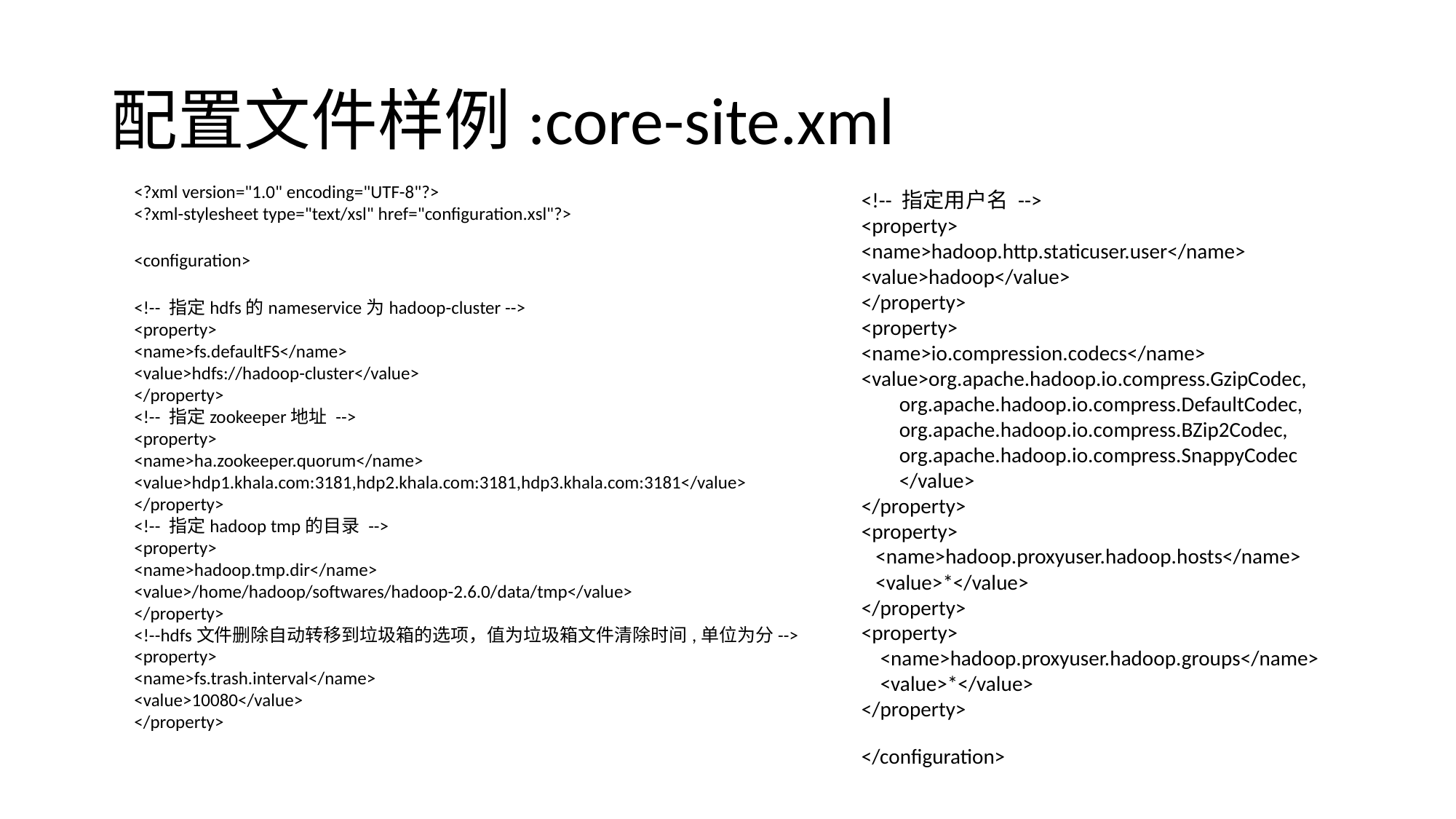

# 配置文件样例:core-site.xml

<!-- 指定用户名 -->
<property>
<name>hadoop.http.staticuser.user</name>
<value>hadoop</value>
</property>
<property>
<name>io.compression.codecs</name>
<value>org.apache.hadoop.io.compress.GzipCodec,
        org.apache.hadoop.io.compress.DefaultCodec,
        org.apache.hadoop.io.compress.BZip2Codec,
        org.apache.hadoop.io.compress.SnappyCodec
        </value>
</property>
<property>
   <name>hadoop.proxyuser.hadoop.hosts</name>
   <value>*</value>
</property>
<property>
    <name>hadoop.proxyuser.hadoop.groups</name>
    <value>*</value>
</property>

</configuration>

<?xml version="1.0" encoding="UTF-8"?>
<?xml-stylesheet type="text/xsl" href="configuration.xsl"?>

<configuration>

<!-- 指定hdfs的nameservice为hadoop-cluster -->
<property>
<name>fs.defaultFS</name>
<value>hdfs://hadoop-cluster</value>
</property>
<!-- 指定zookeeper地址 -->
<property>
<name>ha.zookeeper.quorum</name>
<value>hdp1.khala.com:3181,hdp2.khala.com:3181,hdp3.khala.com:3181</value>
</property>
<!-- 指定hadoop tmp的目录 -->
<property>
<name>hadoop.tmp.dir</name>
<value>/home/hadoop/softwares/hadoop-2.6.0/data/tmp</value>
</property>
<!--hdfs文件删除自动转移到垃圾箱的选项，值为垃圾箱文件清除时间,单位为分-->
<property>
<name>fs.trash.interval</name>
<value>10080</value>
</property>